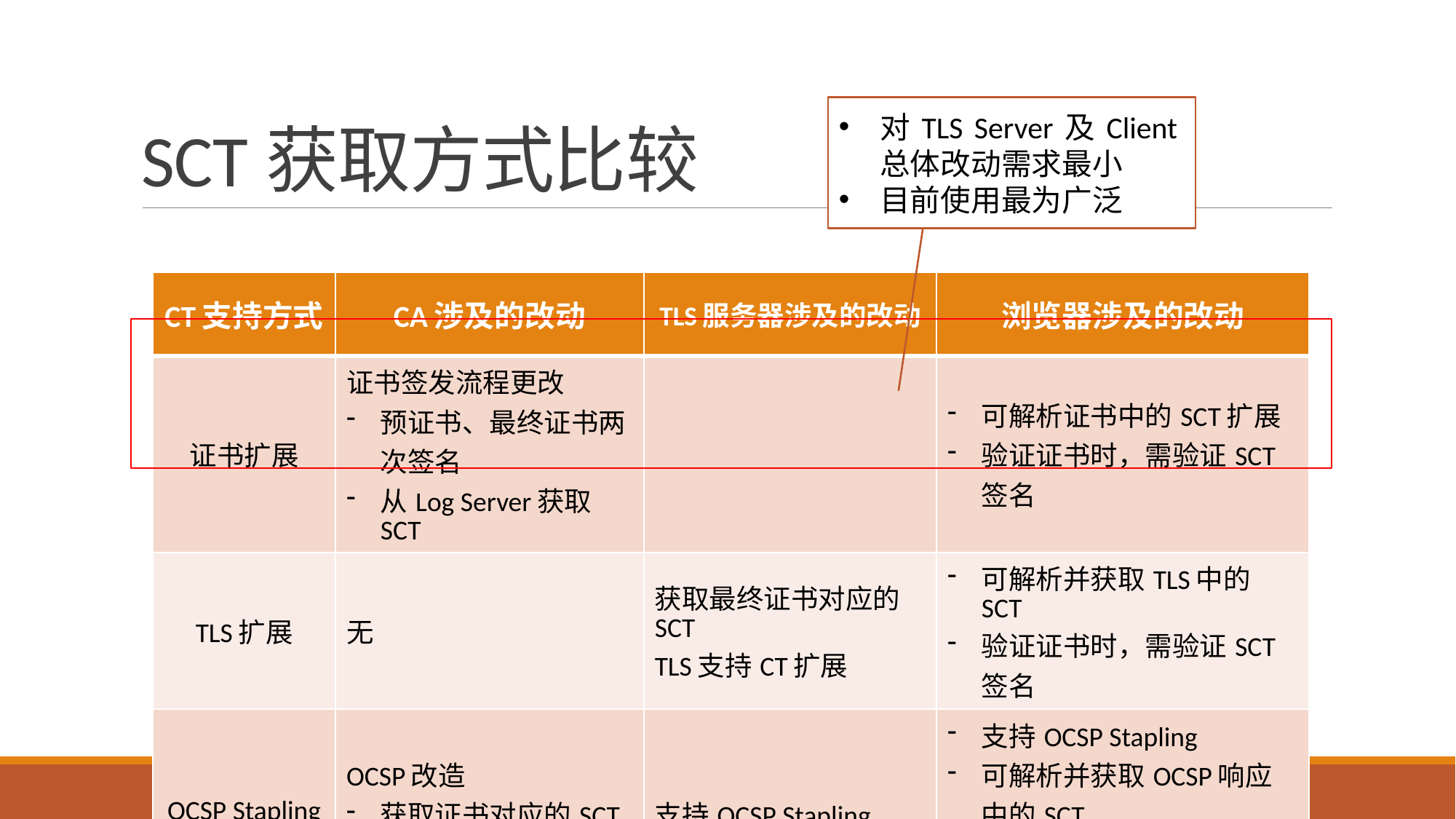

# SCT获取方式比较
对TLS Server及Client总体改动需求最小
目前使用最为广泛
| CT支持方式 | CA涉及的改动 | TLS服务器涉及的改动 | 浏览器涉及的改动 |
| --- | --- | --- | --- |
| 证书扩展 | 证书签发流程更改 预证书、最终证书两次签名 从Log Server获取SCT |  | 可解析证书中的SCT扩展 验证证书时，需验证SCT签名 |
| TLS扩展 | 无 | 获取最终证书对应的SCT TLS支持CT扩展 | 可解析并获取TLS中的SCT 验证证书时，需验证SCT签名 |
| OCSP Stapling | OCSP改造 获取证书对应的SCT OCSP响应中返回SCT | 支持OCSP Stapling | 支持OCSP Stapling 可解析并获取OCSP响应中的SCT 验证证书时，需验证SCT签名 |